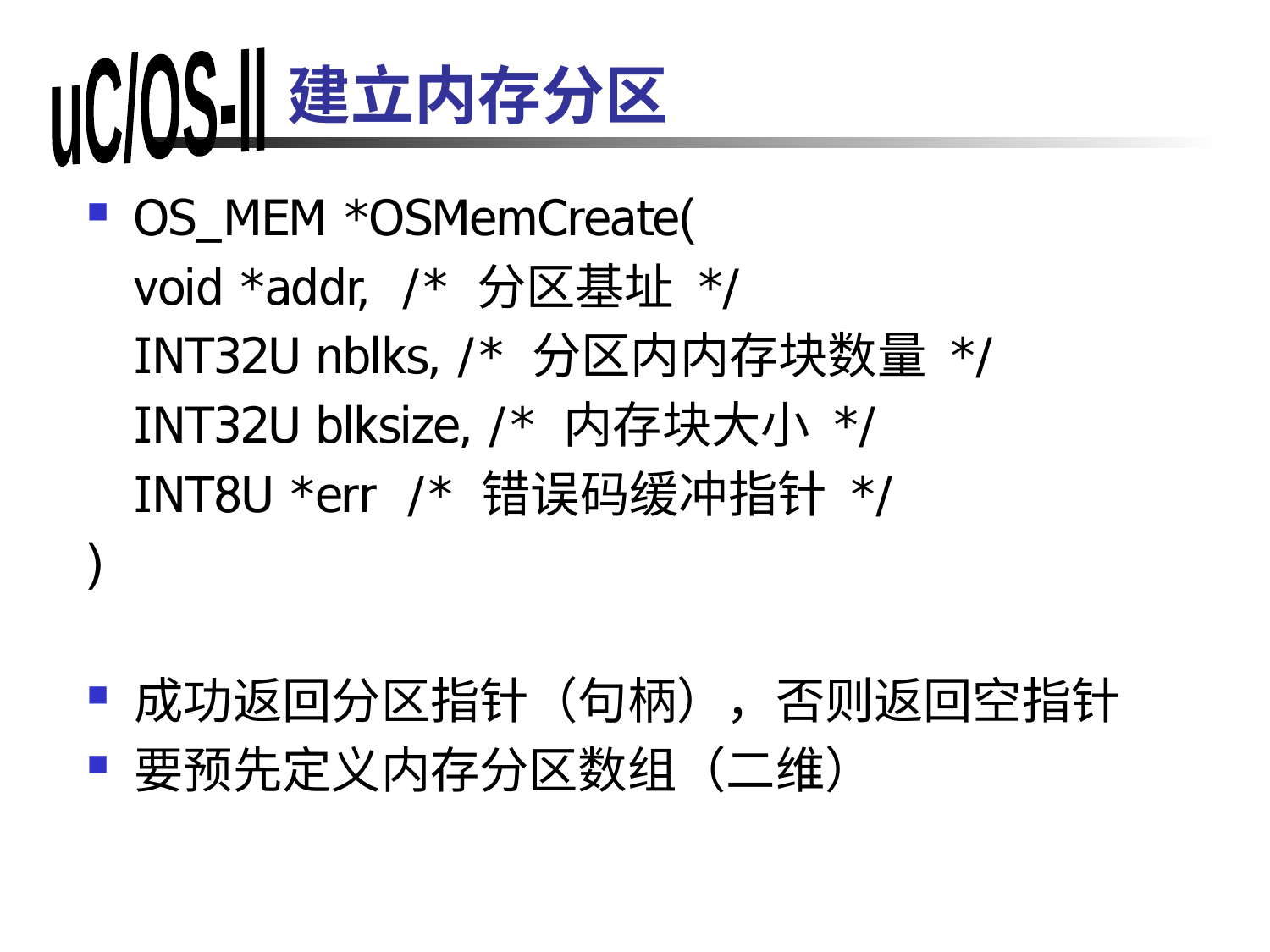

# 建立内存分区
OS_MEM *OSMemCreate(
	void *addr,  /* 分区基址 */
	INT32U nblks, /* 分区内内存块数量 */
	INT32U blksize, /* 内存块大小 */
	INT8U *err  /* 错误码缓冲指针 */
)

成功返回分区指针（句柄），否则返回空指针
要预先定义内存分区数组（二维）